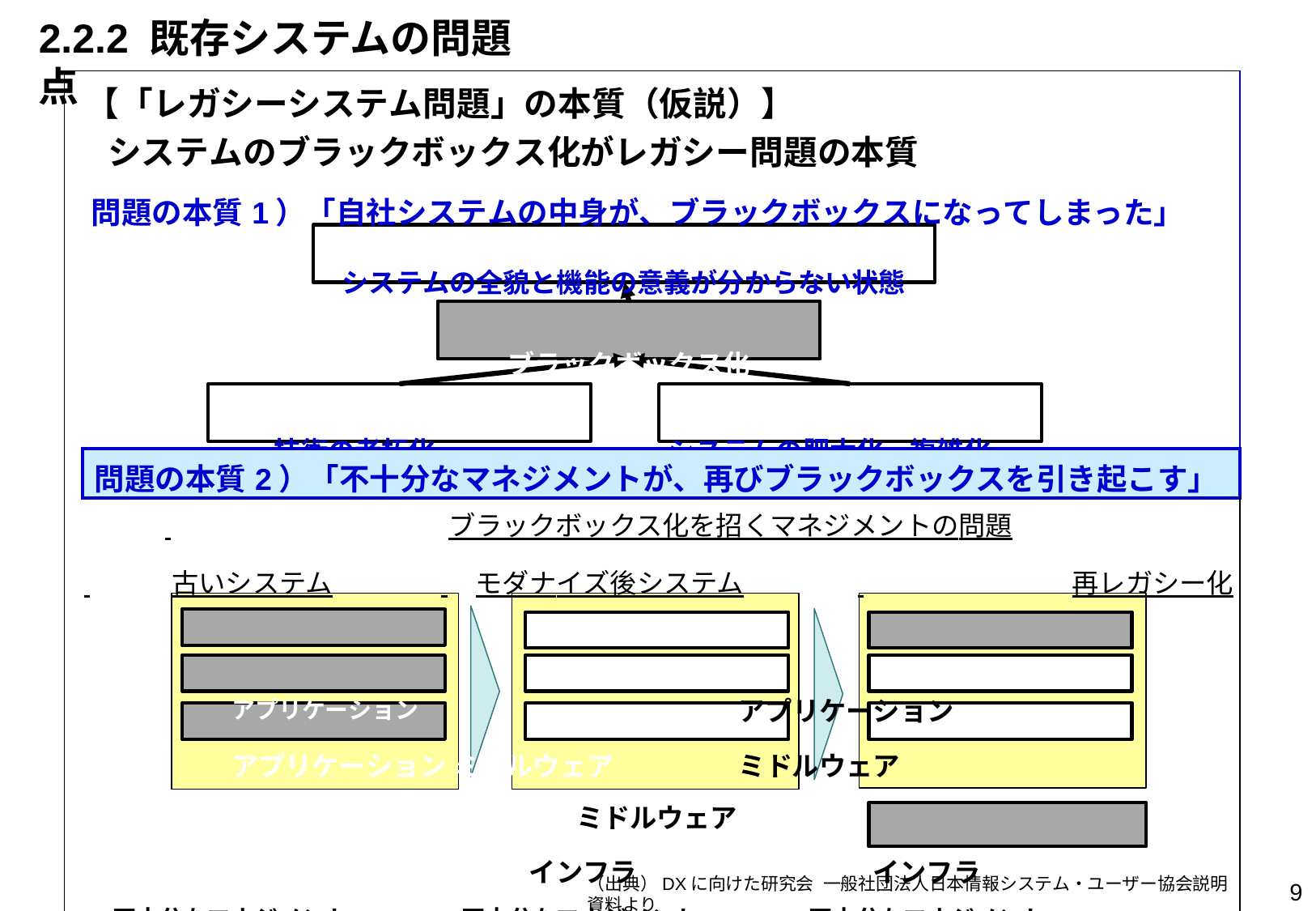

# 2.2.2 既存システムの問題点
| 【「レガシーシステム問題」の本質（仮説）】 システムのブラックボックス化がレガシー問題の本質 問題の本質1）「自社システムの中身が、ブラックボックスになってしまった」 システムの全貌と機能の意義が分からない状態 ブラックボックス化 技術の老朽化 システムの肥大化・複雑化 |  |
| --- | --- |
|  | 問題の本質2）「不十分なマネジメントが、再びブラックボックスを引き起こす」 |
| ブラックボックス化を招くマネジメントの問題 古いシステム モダナイズ後システム 再レガシー化 アプリケーション アプリケーション アプリケーション ミドルウェア ミドルウェア ミドルウェア インフラ インフラ インフラ 不十分なマネジメント 不十分なマネジメント 不十分なマネジメント 凡例 ブラックボックス化した領域 |  |

（出典）DXに向けた研究会 一般社団法人日本情報システム・ユーザー協会説明資料より
9